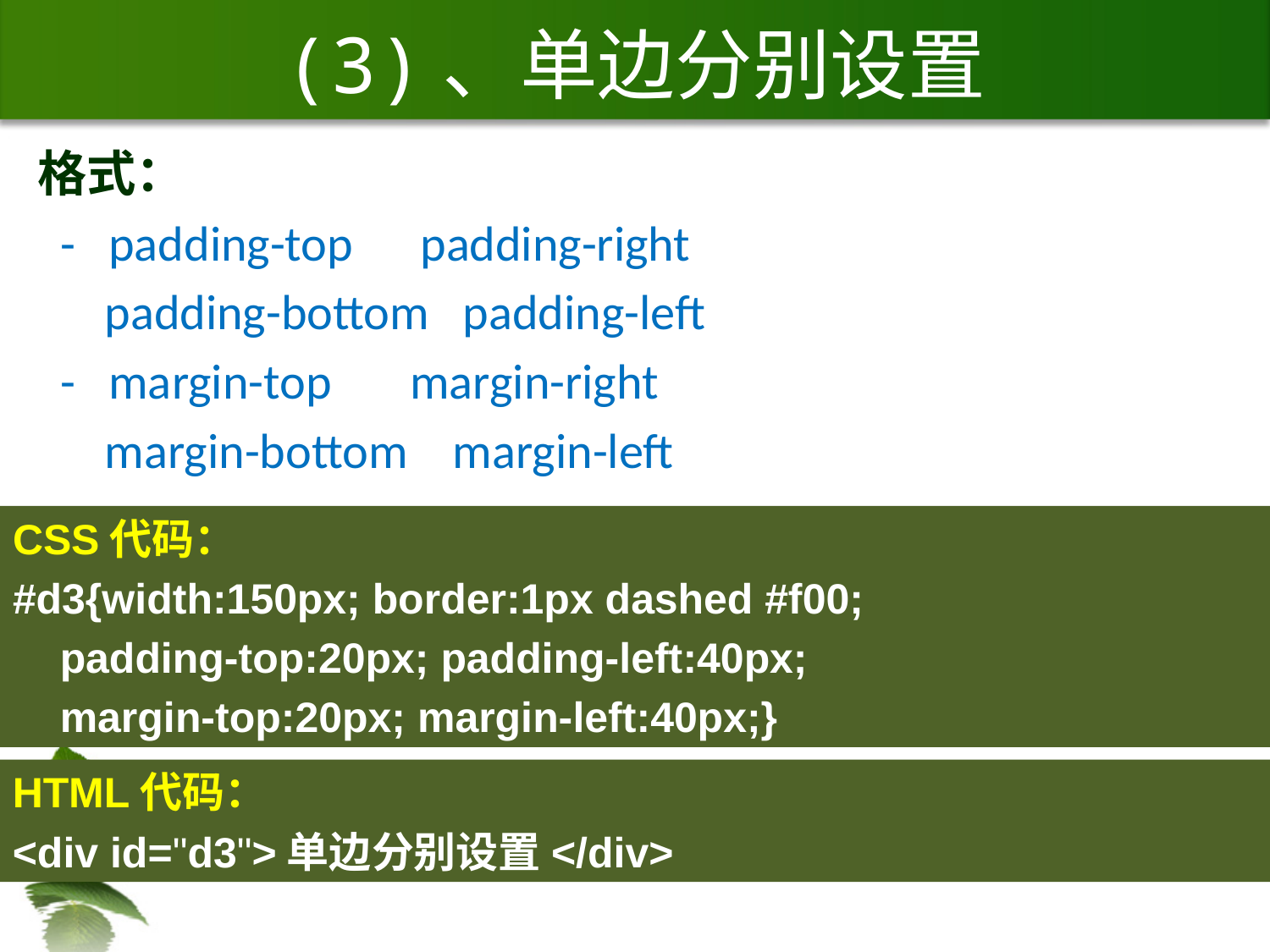

# (3)、单边分别设置
格式：
  -   padding-top      padding-right
      padding-bottom   padding-left
  -   margin-top       margin-right
      margin-bottom    margin-left
CSS代码：
#d3{width:150px; border:1px dashed #f00;
    padding-top:20px; padding-left:40px;
    margin-top:20px; margin-left:40px;}
HTML代码：
<div id="d3">单边分别设置</div>